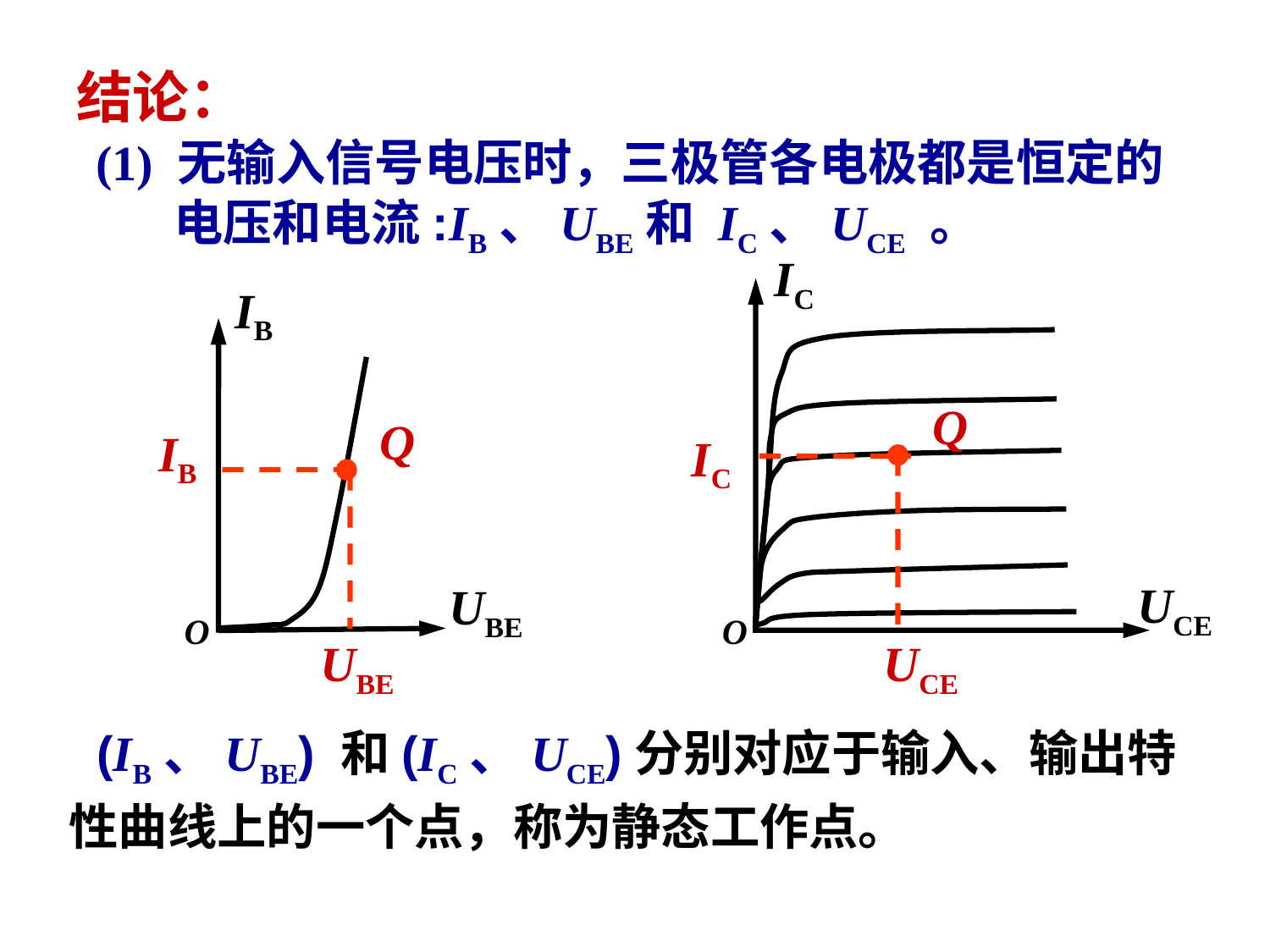

# 结论：
 (1) 无输入信号电压时，三极管各电极都是恒定的
       电压和电流:IB、UBE和 IC、UCE 。
IC

UCE
O
IB

UBE
O

Q

Q

IB

IC

UCE

UBE
  (IB、UBE) 和(IC、UCE)分别对应于输入、输出特性曲线上的一个点，称为静态工作点。